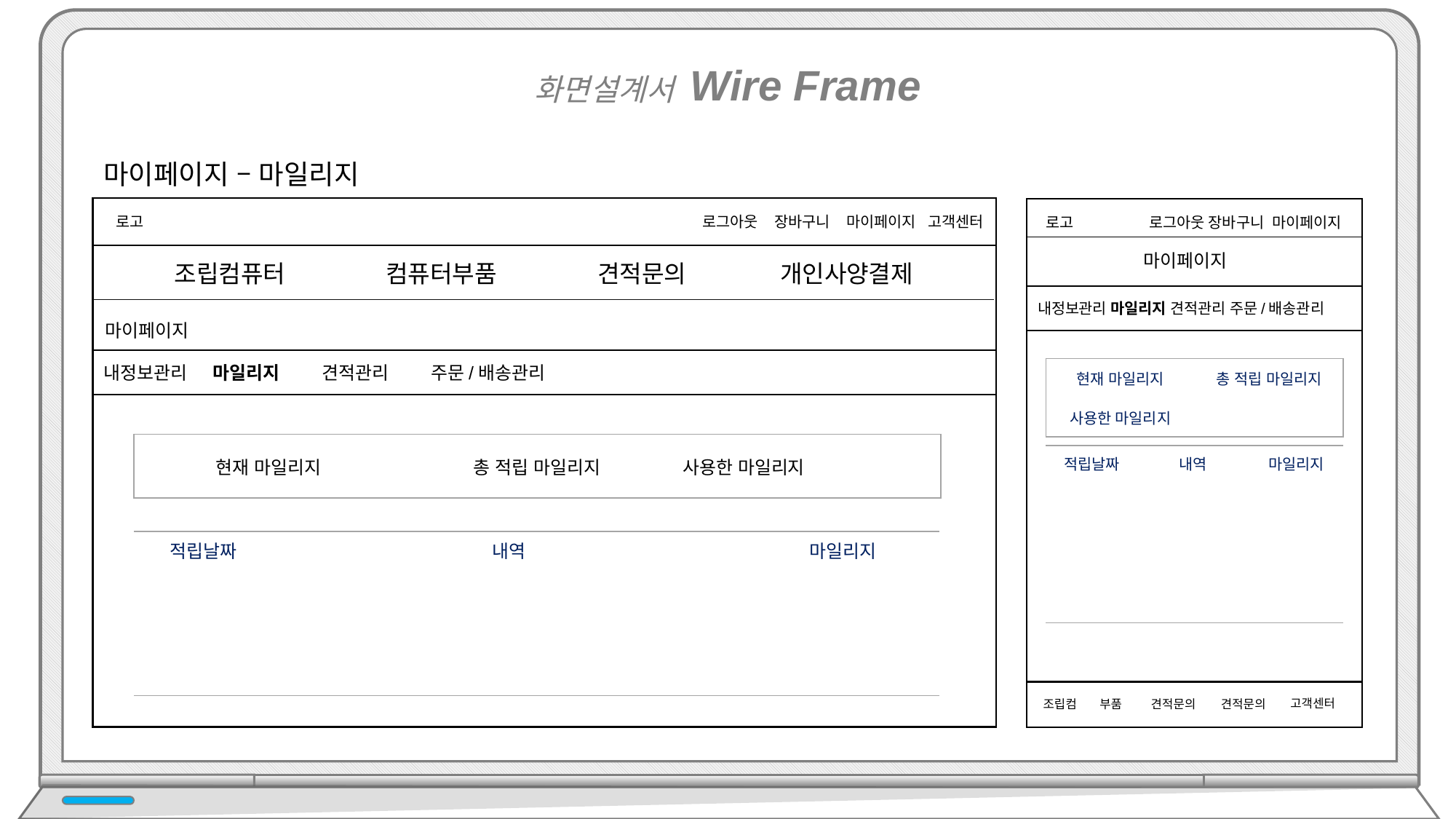

화면설계서 Wire Frame
마이페이지 – 마일리지

로그아웃    장바구니    마이페이지   고객센터
로고
로고
로그아웃 장바구니  마이페이지
마이페이지
조립컴퓨터               컴퓨터부품               견적문의              개인사양결제
내정보관리 마일리지 견적관리 주문/배송관리
마이페이지
내정보관리	마일리지	견적관리	주문/배송관리
| 현재 마일리지 | 총 적립 마일리지 |
| --- | --- |
| 사용한 마일리지 |  |
| 현재 마일리지 | 총 적립 마일리지 | 사용한 마일리지 |
| --- | --- | --- |
| 적립날짜 | 내역 | 마일리지 |
| --- | --- | --- |
|  |  |  |
| 적립날짜 | 내역 | 마일리지 |
| --- | --- | --- |
|  |  |  |

고객센터
견적문의
견적문의
조립컴
부품